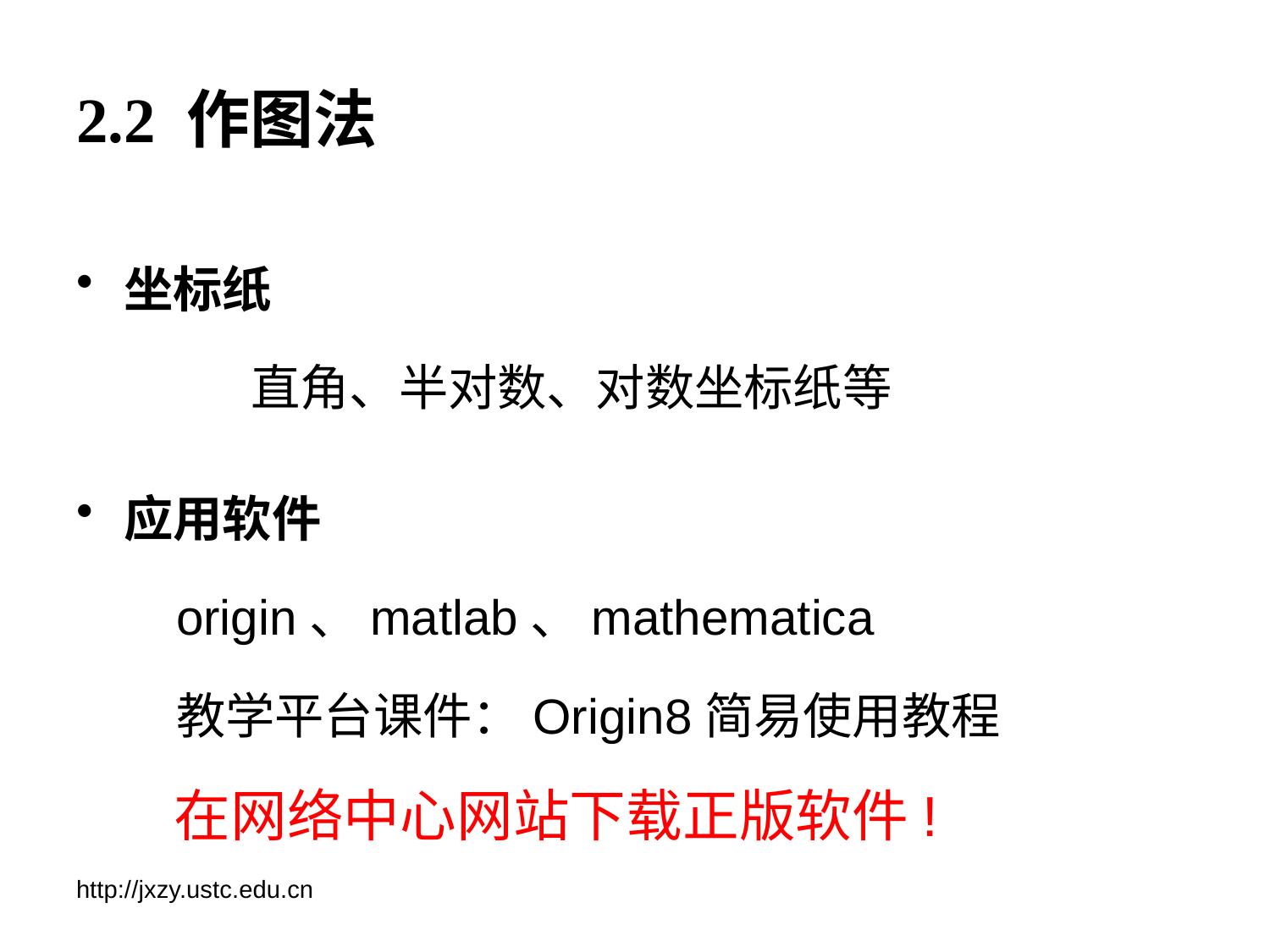

# 2.2 作图法
坐标纸
		直角、半对数、对数坐标纸等

应用软件
origin、matlab、mathematica
教学平台课件：Origin8简易使用教程

在网络中心网站下载正版软件!
http://jxzy.ustc.edu.cn